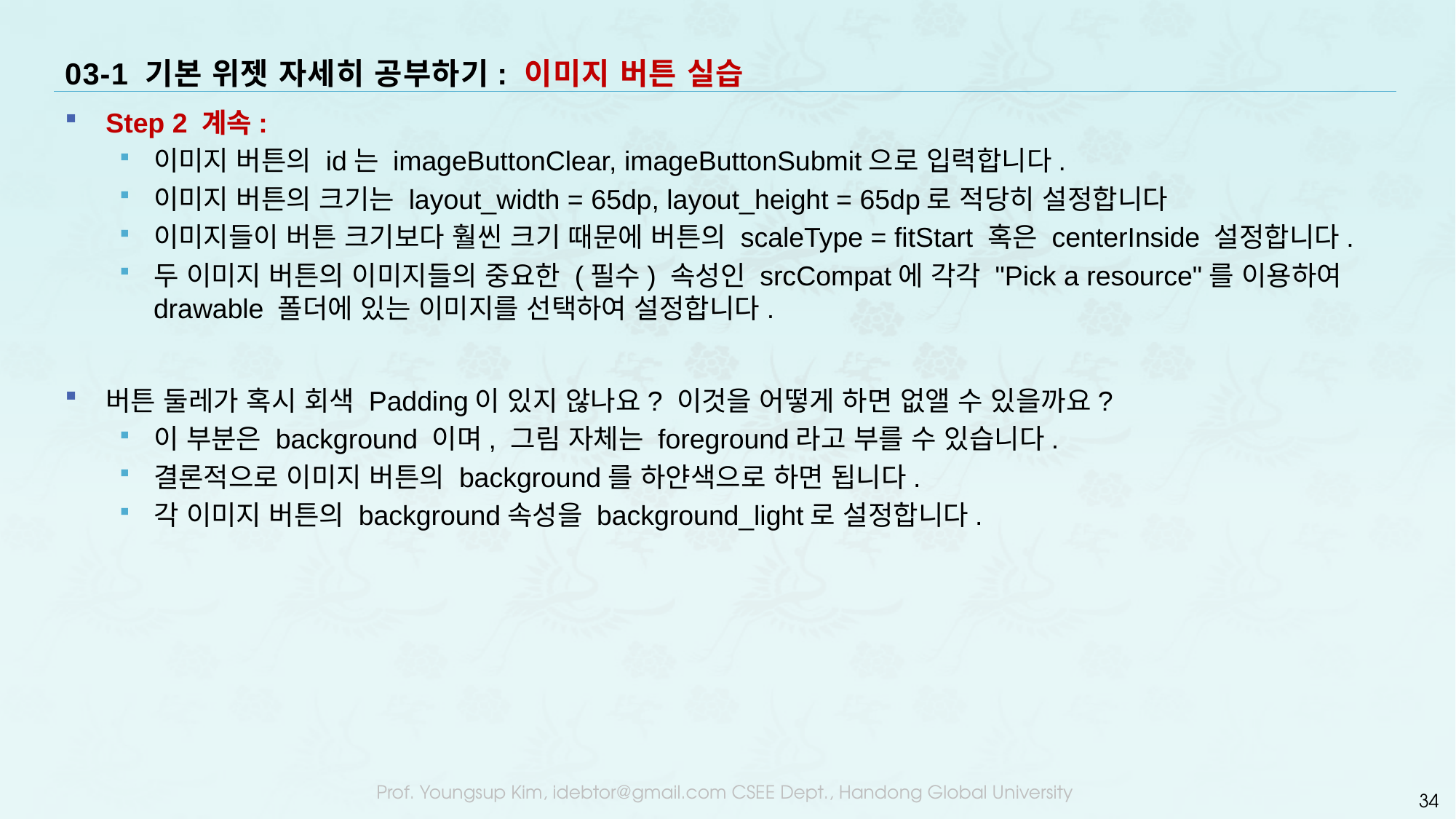

# 03-1 기본 위젯 자세히 공부하기: 이미지 버튼 실습
Step 2 계속:
이미지 버튼의 id는 imageButtonClear, imageButtonSubmit으로 입력합니다.
이미지 버튼의 크기는 layout_width = 65dp, layout_height = 65dp로 적당히 설정합니다
이미지들이 버튼 크기보다 훨씬 크기 때문에 버튼의 scaleType = fitStart 혹은 centerInside 설정합니다.
두 이미지 버튼의 이미지들의 중요한 (필수) 속성인 srcCompat에 각각 "Pick a resource"를 이용하여 drawable 폴더에 있는 이미지를 선택하여 설정합니다.

버튼 둘레가 혹시 회색 Padding이 있지 않나요? 이것을 어떻게 하면 없앨 수 있을까요?
이 부분은 background 이며, 그림 자체는 foreground라고 부를 수 있습니다.
결론적으로 이미지 버튼의 background를 하얀색으로 하면 됩니다.
각 이미지 버튼의 background속성을 background_light로 설정합니다.

34